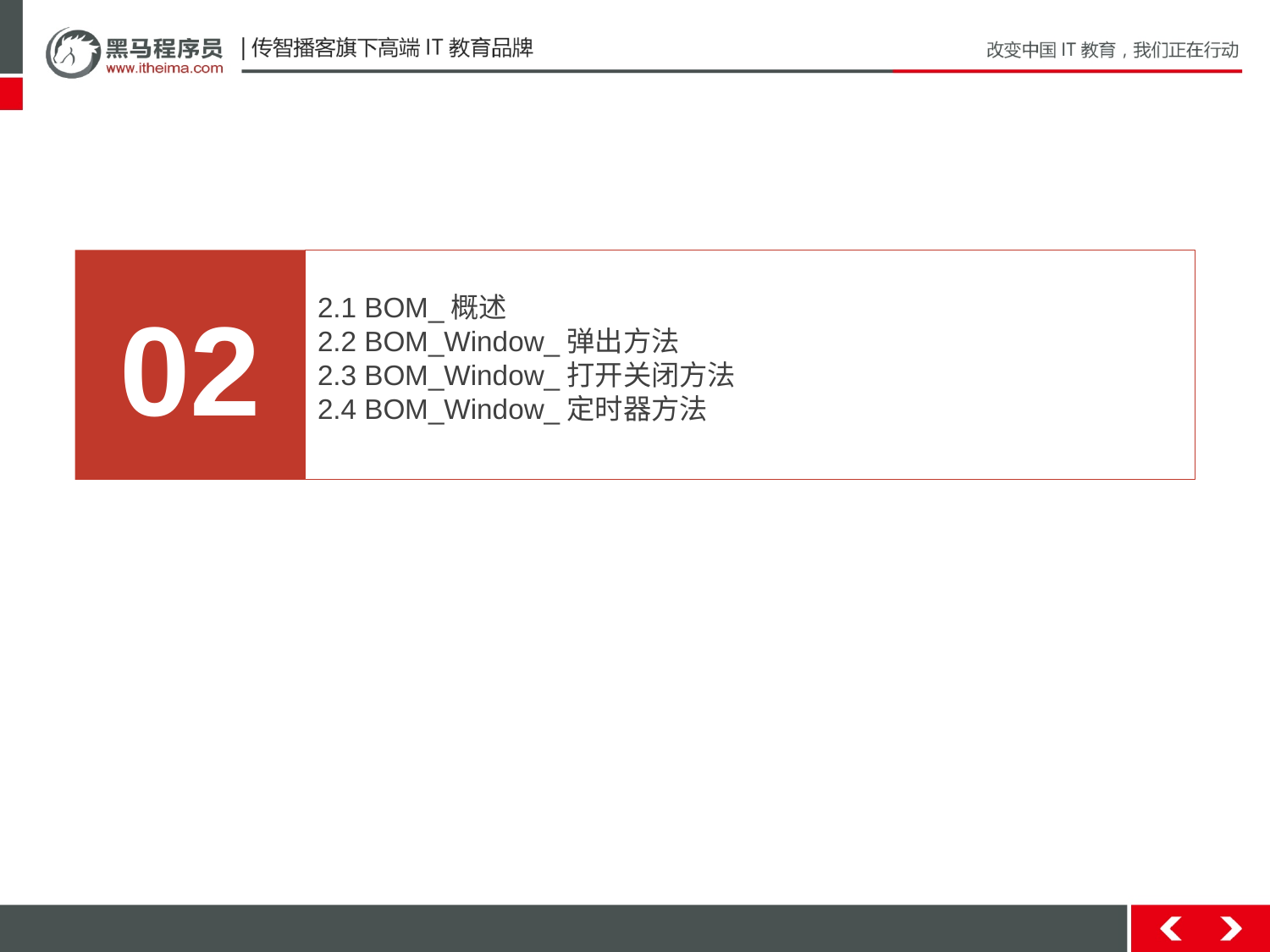

02

2.1 BOM_概述
2.2 BOM_Window_弹出方法
2.3 BOM_Window_打开关闭方法
2.4 BOM_Window_定时器方法